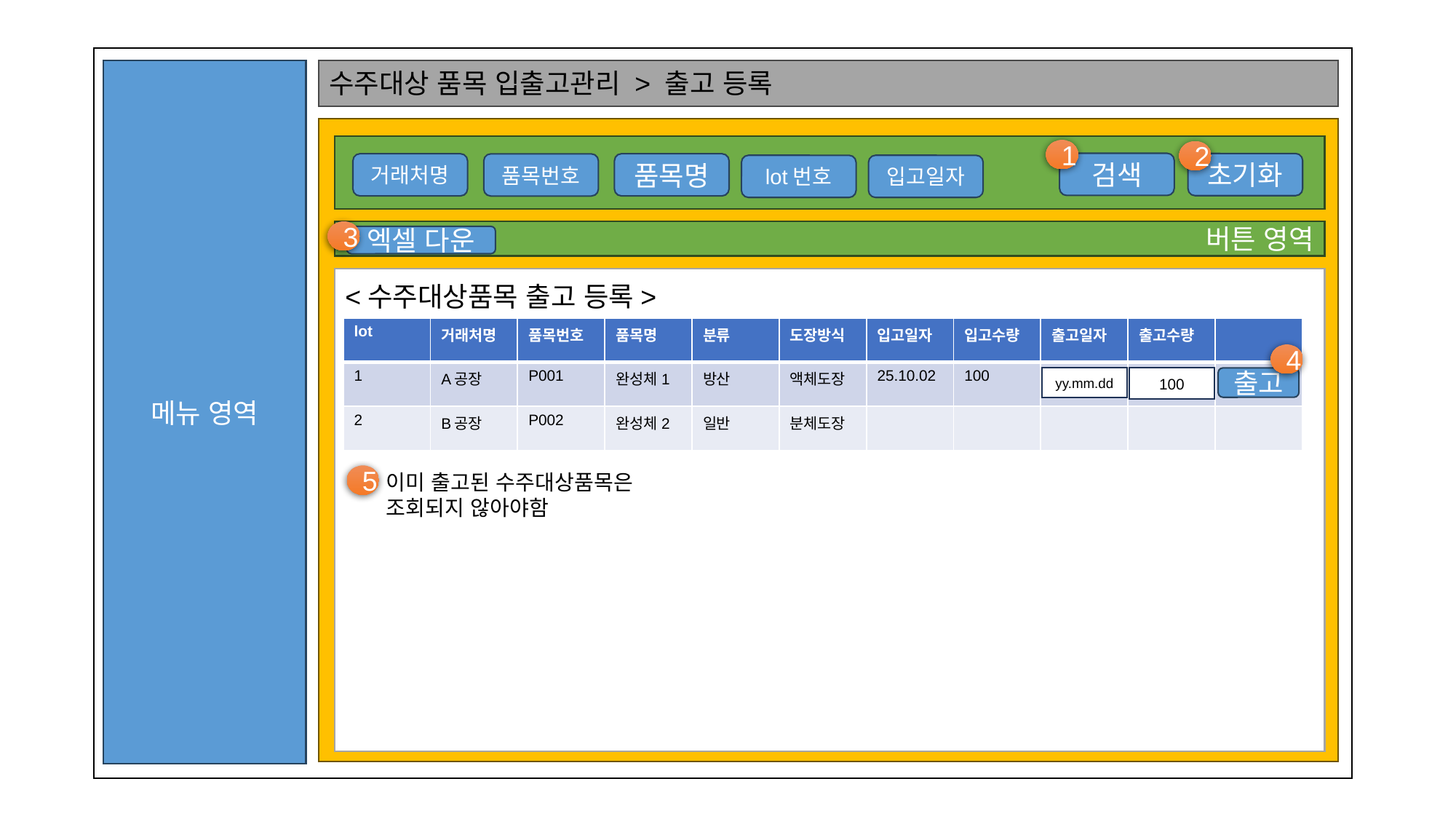

메뉴 영역

수주대상 품목 입출고관리 > 출고 등록
Content영역

1
2
검색
초기화
거래처명
품목명
품목번호
lot번호
입고일자
3
버튼 영역
엑셀 다운

<수주대상품목 출고 등록>
| lot | 거래처명 | 품목번호 | 품목명 | 분류 | 도장방식 | 입고일자 | 입고수량 | 출고일자 | 출고수량 |  |
| --- | --- | --- | --- | --- | --- | --- | --- | --- | --- | --- |
| 1 | A공장 | P001 | 완성체1 | 방산 | 액체도장 | 25.10.02 | 100 |  |  |  |
| 2 | B공장 | P002 | 완성체2 | 일반 | 분체도장 |  |  |  |  |  |
4
yy.mm.dd
100
출고
이미 출고된 수주대상품목은 조회되지 않아야함
5